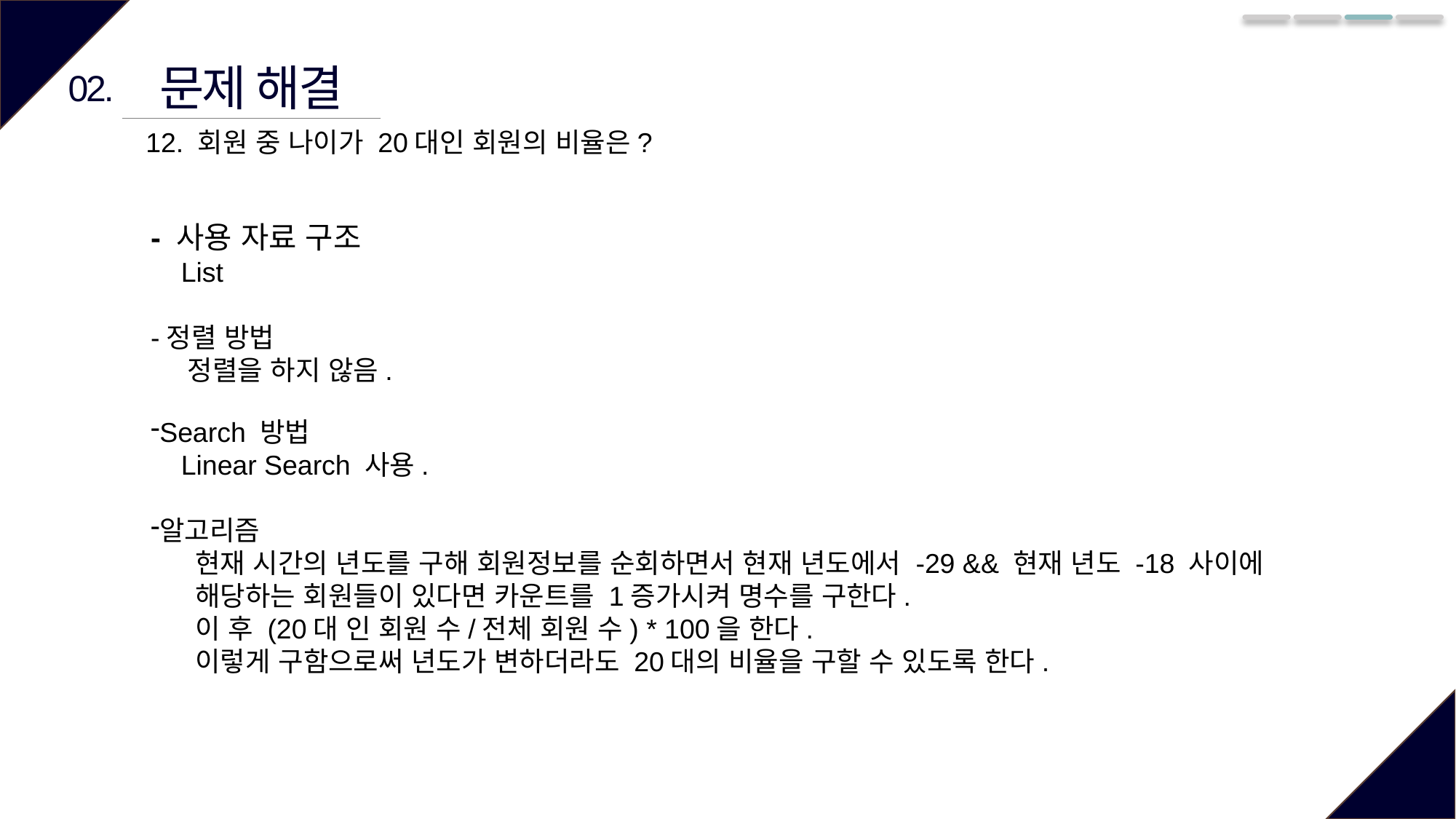

문제 해결
02.
12. 회원 중 나이가 20대인 회원의 비율은?
- 사용 자료 구조
    List

-정렬 방법
    정렬을 하지 않음.

Search 방법
    Linear Search 사용.

알고리즘
     현재 시간의 년도를 구해 회원정보를 순회하면서 현재 년도에서 -29 && 현재 년도 -18 사이에
     해당하는 회원들이 있다면 카운트를 1증가시켜 명수를 구한다.
     이 후 (20대 인 회원 수/전체 회원 수) * 100을 한다.
     이렇게 구함으로써 년도가 변하더라도 20대의 비율을 구할 수 있도록 한다.